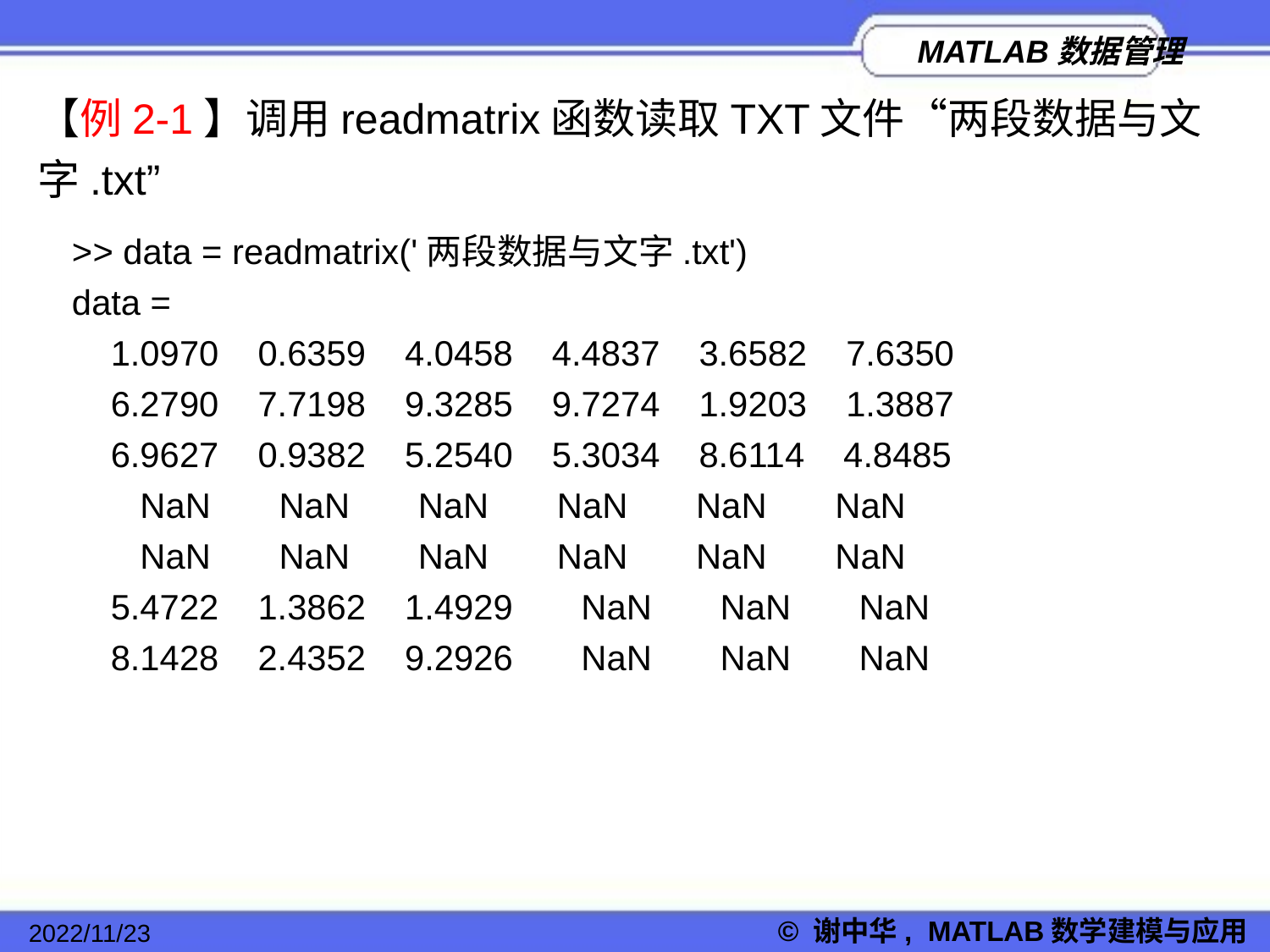

【例2-1】调用readmatrix函数读取TXT文件“两段数据与文字.txt”
>> data = readmatrix('两段数据与文字.txt')
data =
    1.0970    0.6359    4.0458    4.4837    3.6582    7.6350
    6.2790    7.7198    9.3285    9.7274    1.9203    1.3887
    6.9627    0.9382    5.2540    5.3034    8.6114    4.8485
       NaN       NaN       NaN       NaN       NaN       NaN
       NaN       NaN       NaN       NaN       NaN       NaN
    5.4722    1.3862    1.4929       NaN       NaN       NaN
    8.1428    2.4352    9.2926       NaN       NaN       NaN
© 谢中华,  MATLAB数学建模与应用